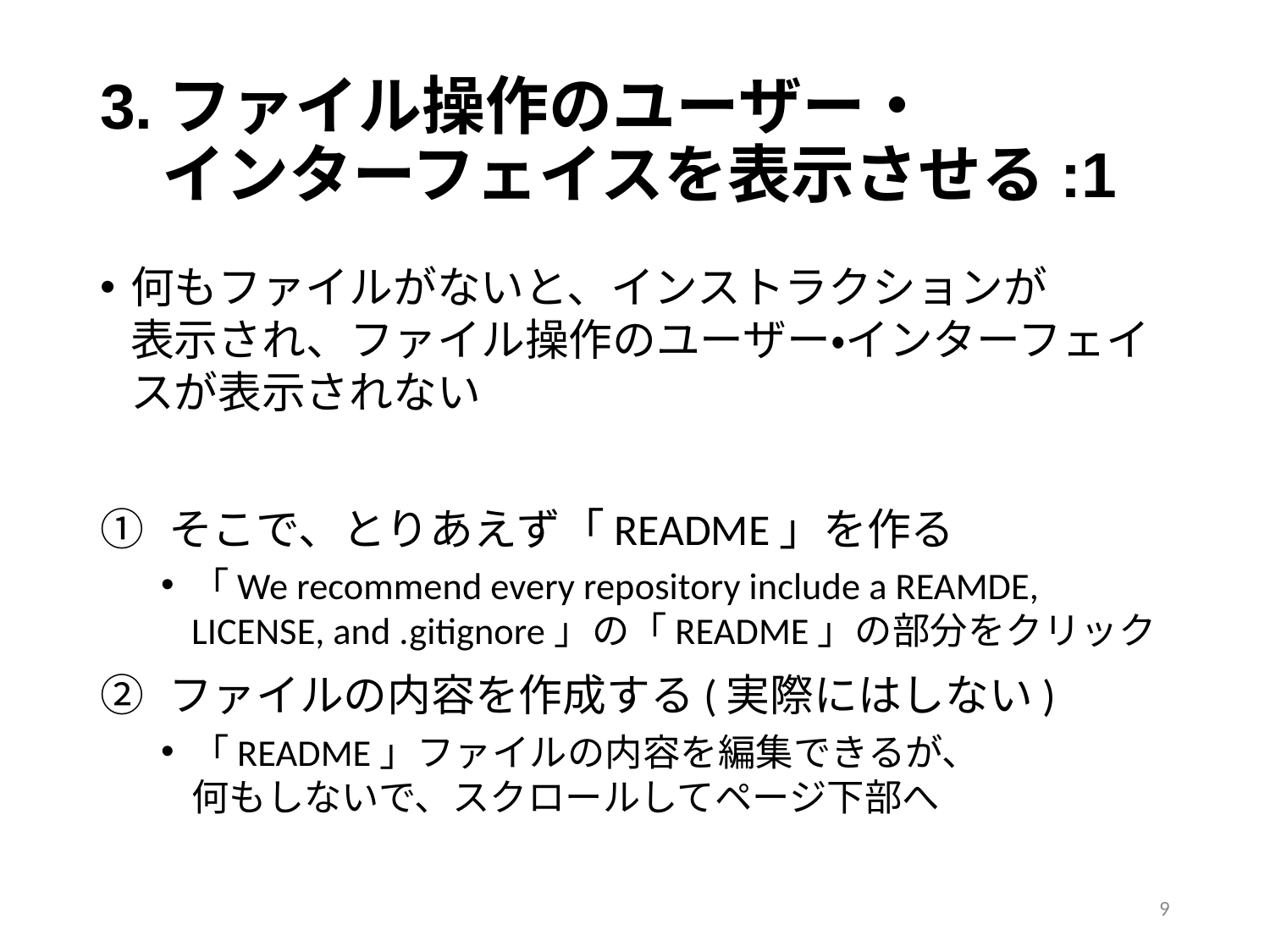

# 3.ファイル操作のユーザー・ インターフェイスを表示させる:1
何もファイルがないと、インストラクションが
表示され、ファイル操作のユーザー・インターフェイスが表示されない

そこで、とりあえず「README」を作る
「We recommend every repository include a REAMDE, LICENSE, and .gitignore」の「README」の部分をクリック
ファイルの内容を作成する(実際にはしない)
「README」ファイルの内容を編集できるが、
何もしないで、スクロールしてページ下部へ
9